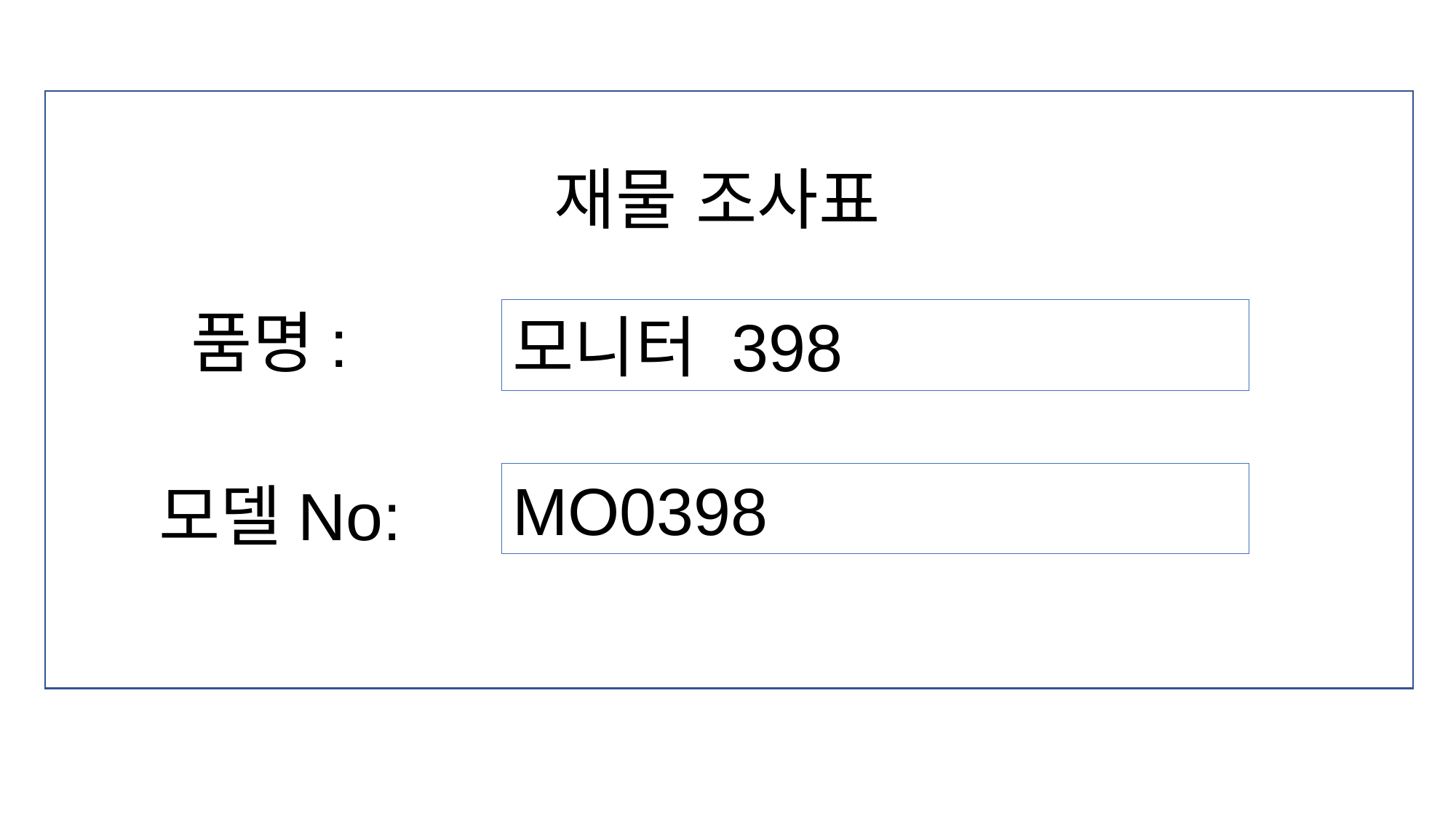

재물 조사표
품명:
모니터 398
MO0398
모델No: